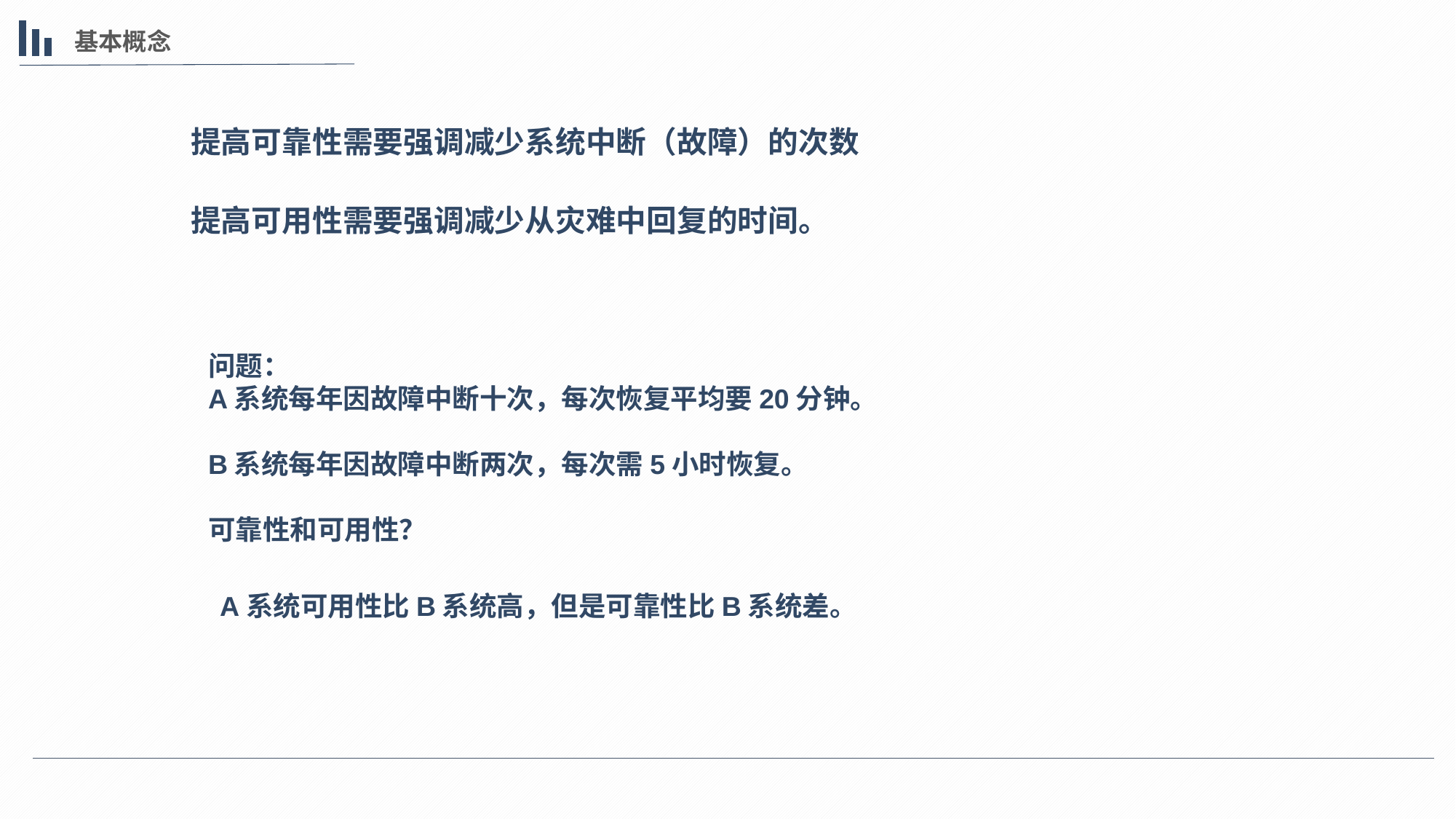

基本概念

提高可靠性需要强调减少系统中断（故障）的次数
提高可用性需要强调减少从灾难中回复的时间。
问题：
A系统每年因故障中断十次，每次恢复平均要20分钟。

B系统每年因故障中断两次，每次需5小时恢复。

可靠性和可用性？

A系统可用性比B系统高，但是可靠性比B系统差。